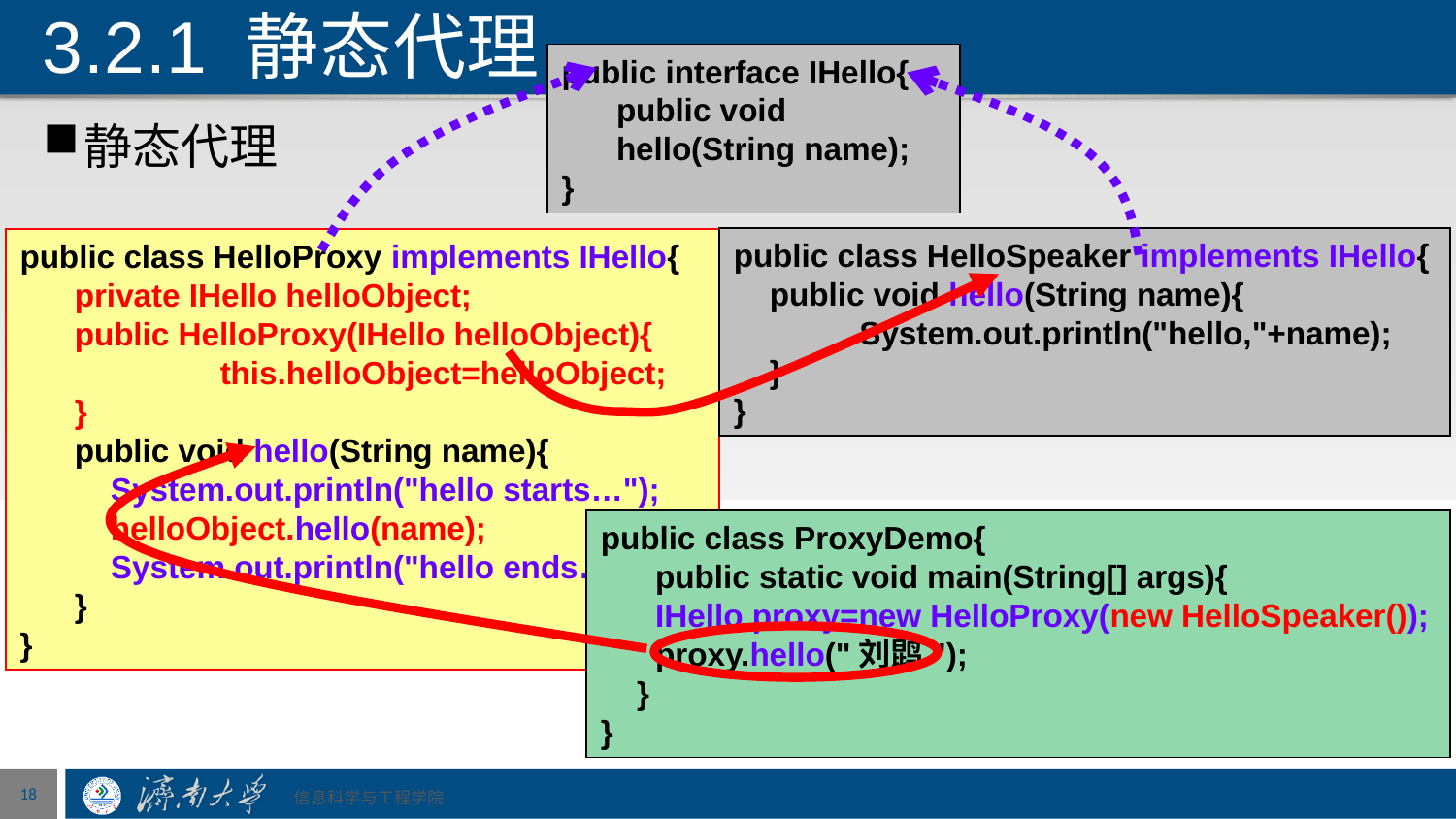

# 3.2.1 静态代理
public interface IHello{
	public void hello(String name);
}

静态代理
public class HelloSpeaker implements IHello{
    public void hello(String name){
              System.out.println("hello,"+name);
    }
}
public class HelloProxy implements IHello{
	private IHello helloObject;
	public HelloProxy(IHello helloObject){
    		this.helloObject=helloObject;
	}
	public void hello(String name){
	    System.out.println("hello starts…");
	    helloObject.hello(name);
	    System.out.println("hello ends…");
	}
}

public class ProxyDemo{
	public static void main(String[] args){
	IHello proxy=new HelloProxy(new HelloSpeaker());
	proxy.hello("刘鹍");
    }
}